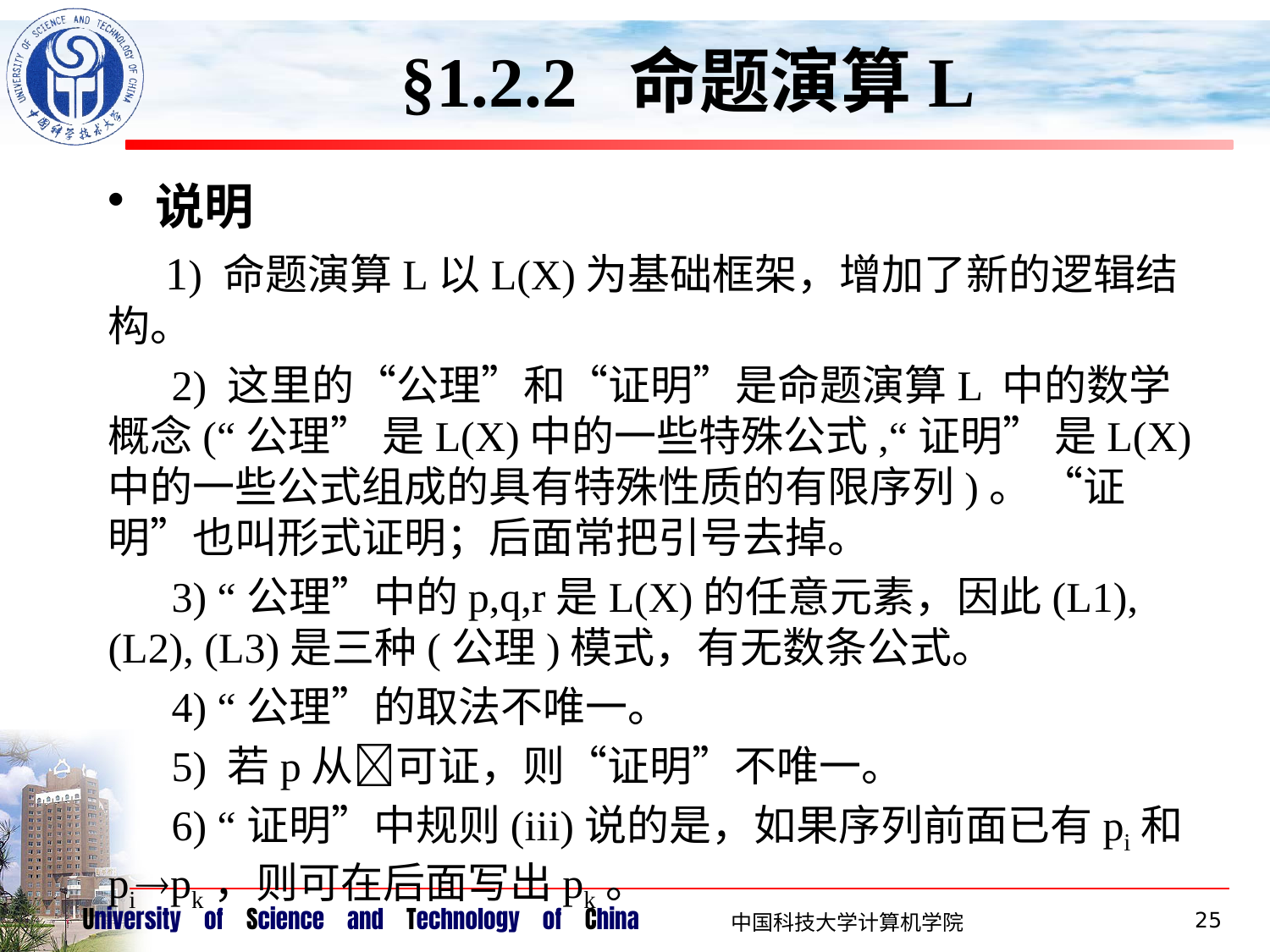

§1.2.2  命题演算L
说明
     1) 命题演算L以L(X)为基础框架，增加了新的逻辑结构。
      2) 这里的“公理”和“证明”是命题演算L 中的数学概念(“公理” 是L(X)中的一些特殊公式,“证明” 是L(X)中的一些公式组成的具有特殊性质的有限序列)。 “证明”也叫形式证明；后面常把引号去掉。
      3) “公理”中的p,q,r是L(X)的任意元素，因此(L1),(L2), (L3)是三种(公理)模式，有无数条公式。
      4) “公理”的取法不唯一。
      5) 若p从Γ可证，则“证明”不唯一。
      6) “证明”中规则(iii)说的是，如果序列前面已有pi和pi→pk，则可在后面写出pk。